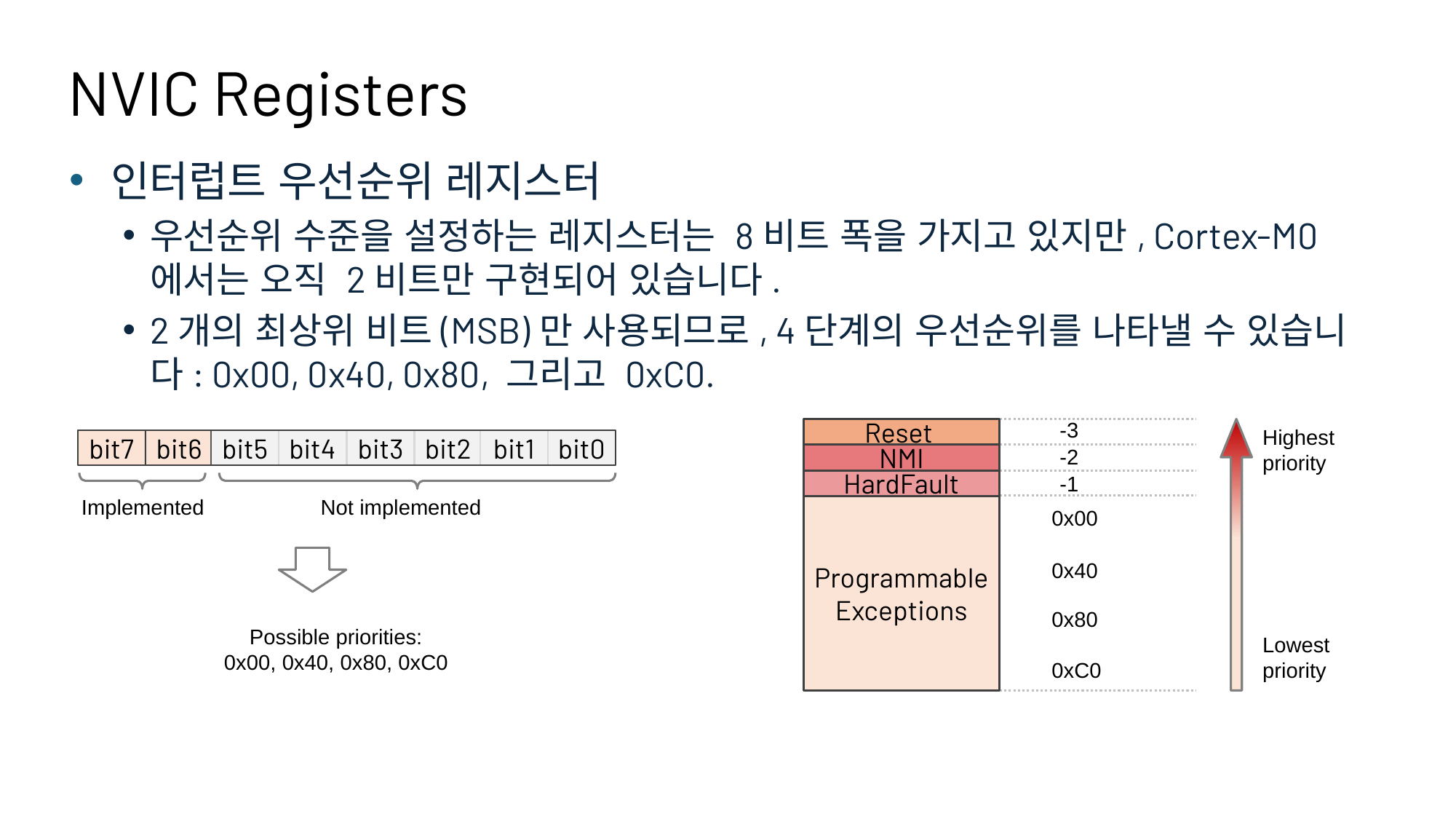

# NVIC Registers
인터럽트 우선순위 레지스터
우선순위 수준을 설정하는 레지스터는 8비트 폭을 가지고 있지만, Cortex-M0에서는 오직 2비트만 구현되어 있습니다.
2개의 최상위 비트(MSB)만 사용되므로, 4단계의 우선순위를 나타낼 수 있습니다: 0x00, 0x40, 0x80, 그리고 0xC0.

-3

Highest priority
Reset

bit7
bit6
bit5
bit4

bit3
bit2
bit1
bit0
-2
NMI
-1
HardFault
Implemented
Not implemented
Programmable
Exceptions
0x00

0x40
0x80
Possible priorities:
0x00, 0x40, 0x80, 0xC0
Lowest priority
0xC0